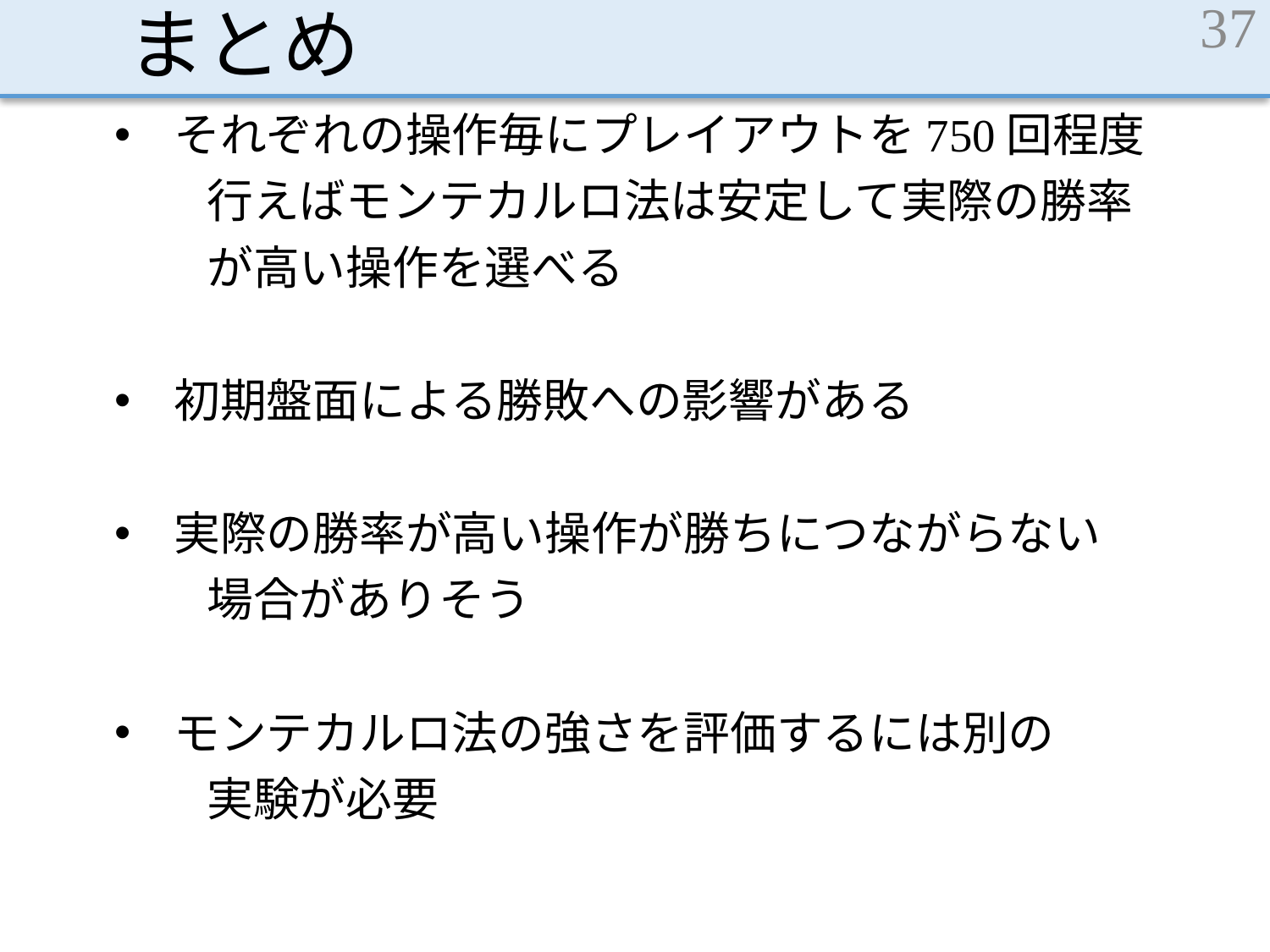

# まとめ
37
それぞれの操作毎にプレイアウトを750回程度
　　行えばモンテカルロ法は安定して実際の勝率
　　が高い操作を選べる

初期盤面による勝敗への影響がある

実際の勝率が高い操作が勝ちにつながらない
　　場合がありそう

モンテカルロ法の強さを評価するには別の
　　実験が必要